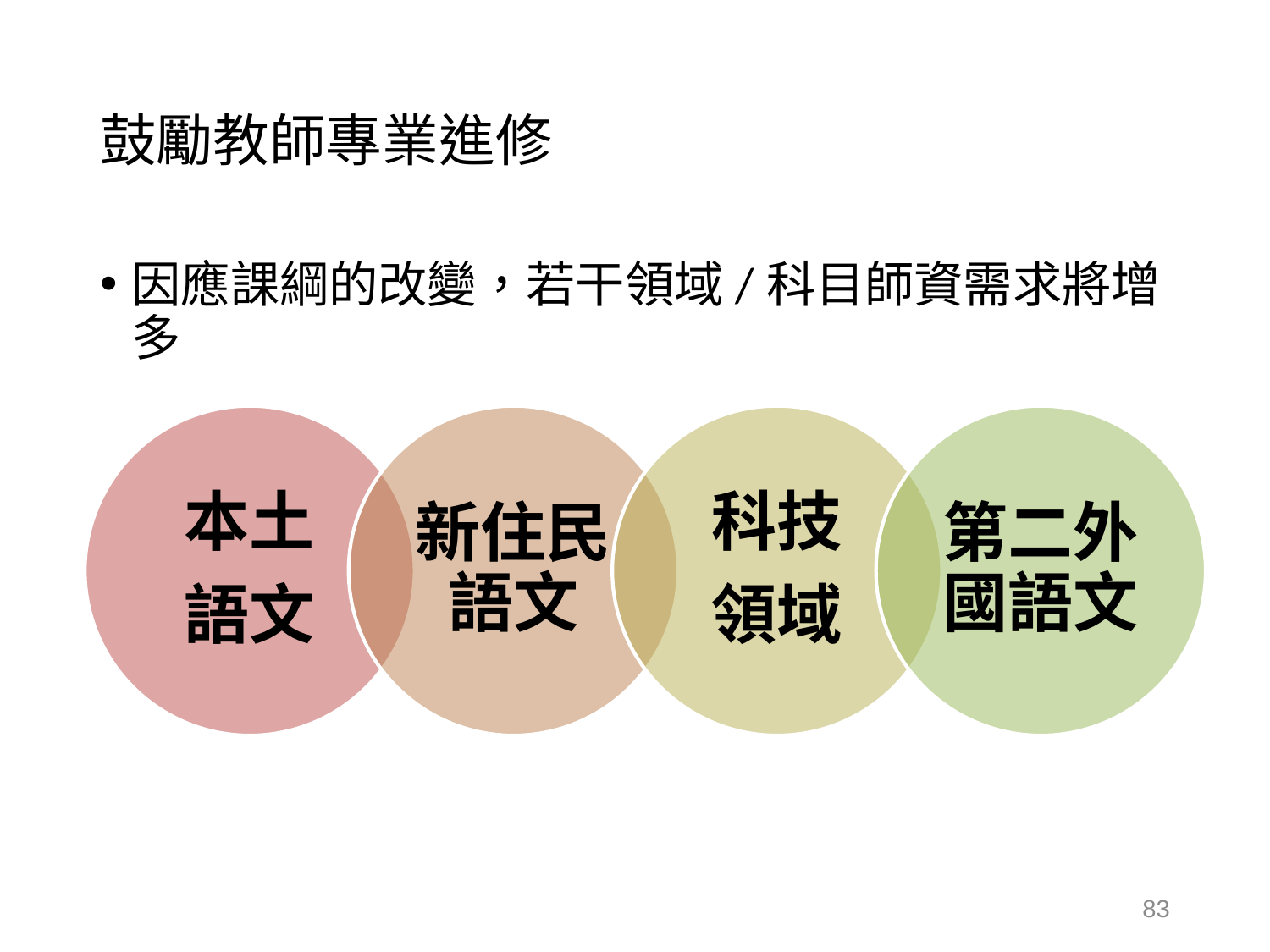

# 鼓勵教師專業進修
因應課綱的改變，若干領域/科目師資需求將增多

本土
語文
新住民語文
科技
領域
第二外國語文
83